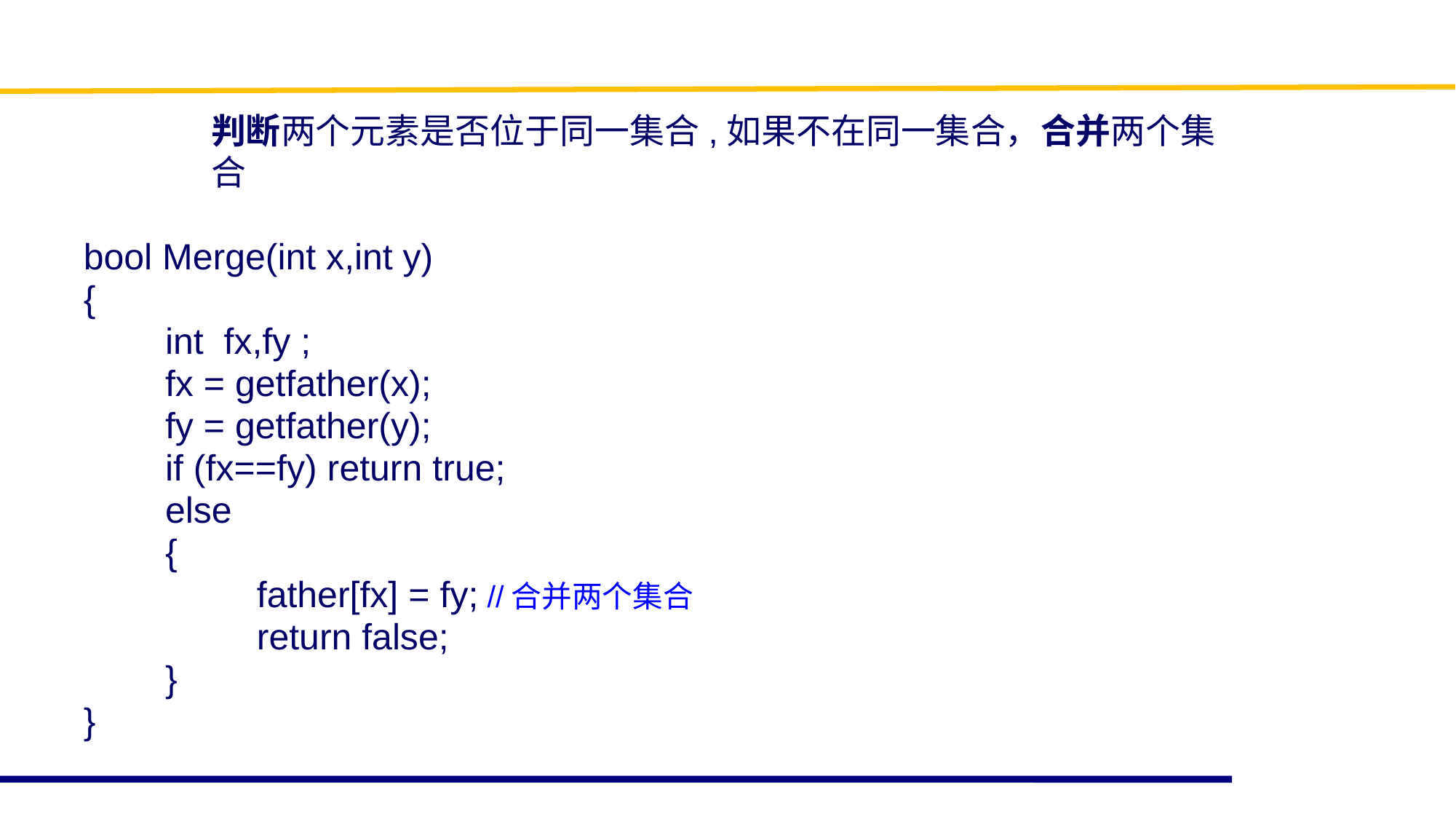

# 判断两个元素是否位于同一集合,如果不在同一集合，合并两个集合
bool Merge(int x,int y)
{
        int  fx,fy ;
        fx = getfather(x);
        fy = getfather(y);
        if (fx==fy) return true;
        else
        {
                 father[fx] = fy; //合并两个集合
                 return false;
        }
}